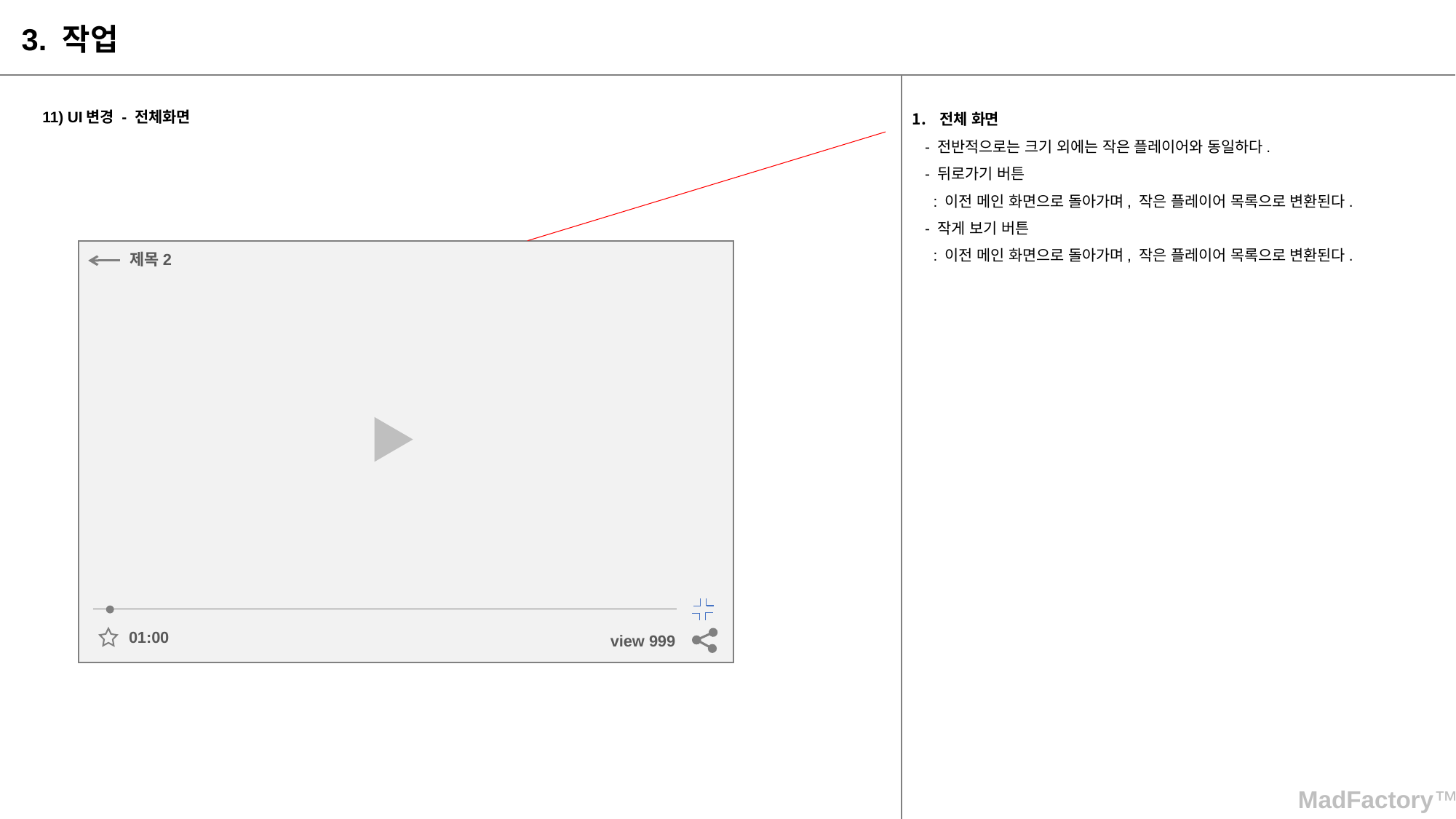

3. 작업

전체 화면
   - 전반적으로는 크기 외에는 작은 플레이어와 동일하다.
   - 뒤로가기 버튼
     : 이전 메인 화면으로 돌아가며, 작은 플레이어 목록으로 변환된다.
   - 작게 보기 버튼
     : 이전 메인 화면으로 돌아가며, 작은 플레이어 목록으로 변환된다.

11) UI변경 - 전체화면

제목2

01:00
view 999

MadFactory™